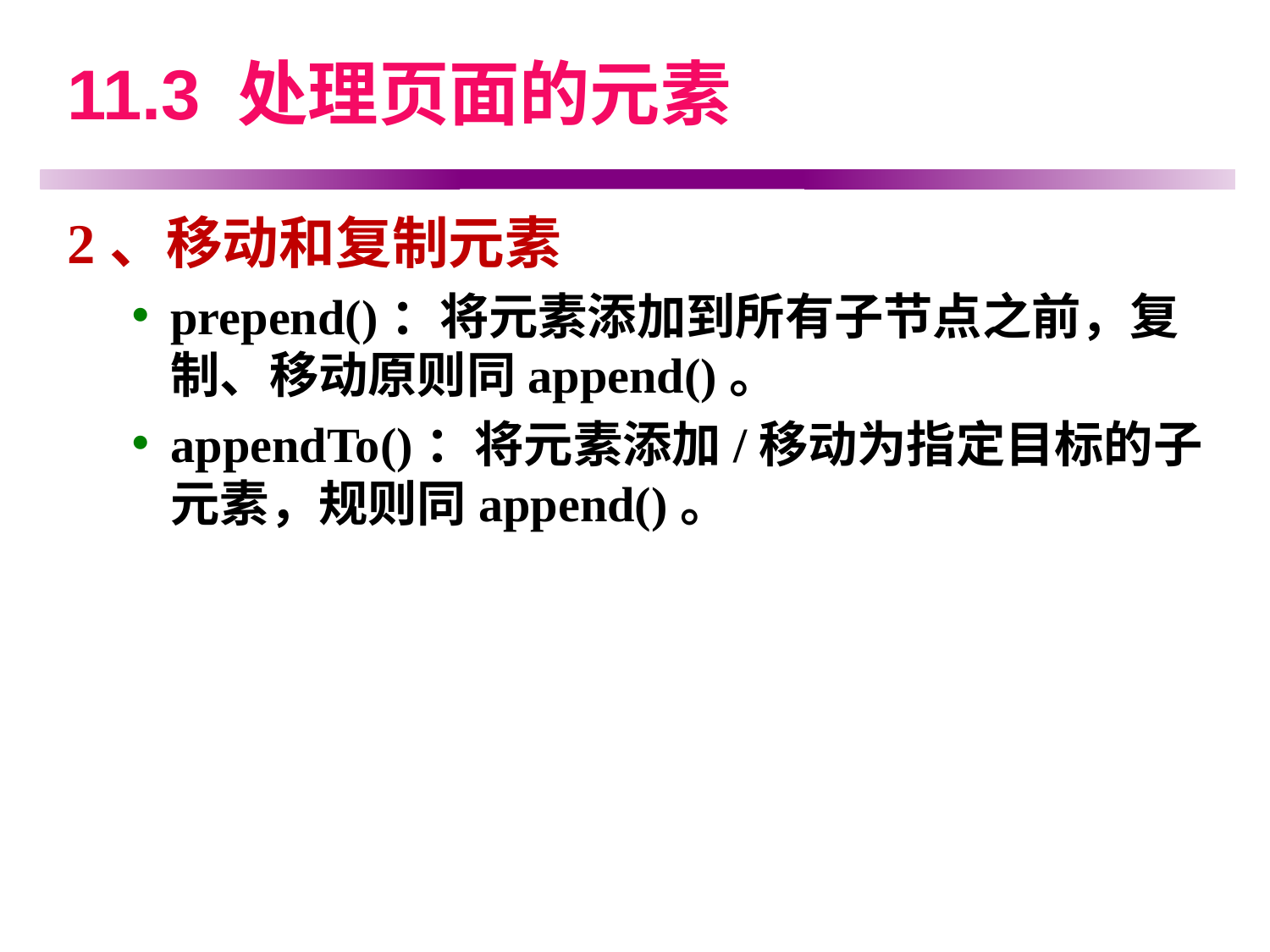

# 11.3 处理页面的元素
2、移动和复制元素
prepend()：将元素添加到所有子节点之前，复制、移动原则同append()。
appendTo()：将元素添加/移动为指定目标的子元素，规则同append()。